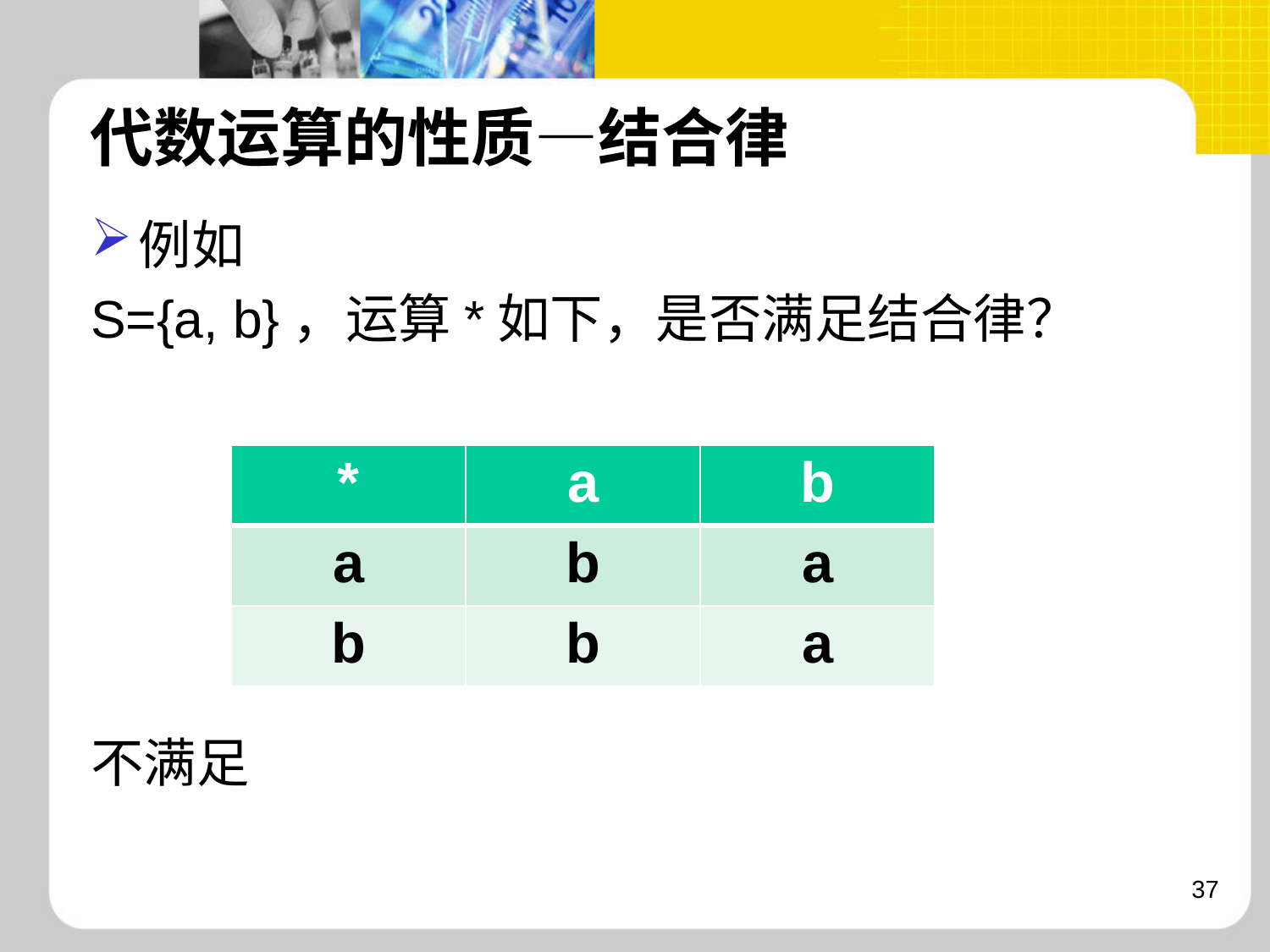

代数运算的性质—结合律
例如
S={a, b}，运算*如下，是否满足结合律？

不满足

| \* | a | b |
| --- | --- | --- |
| a | b | a |
| b | b | a |
37